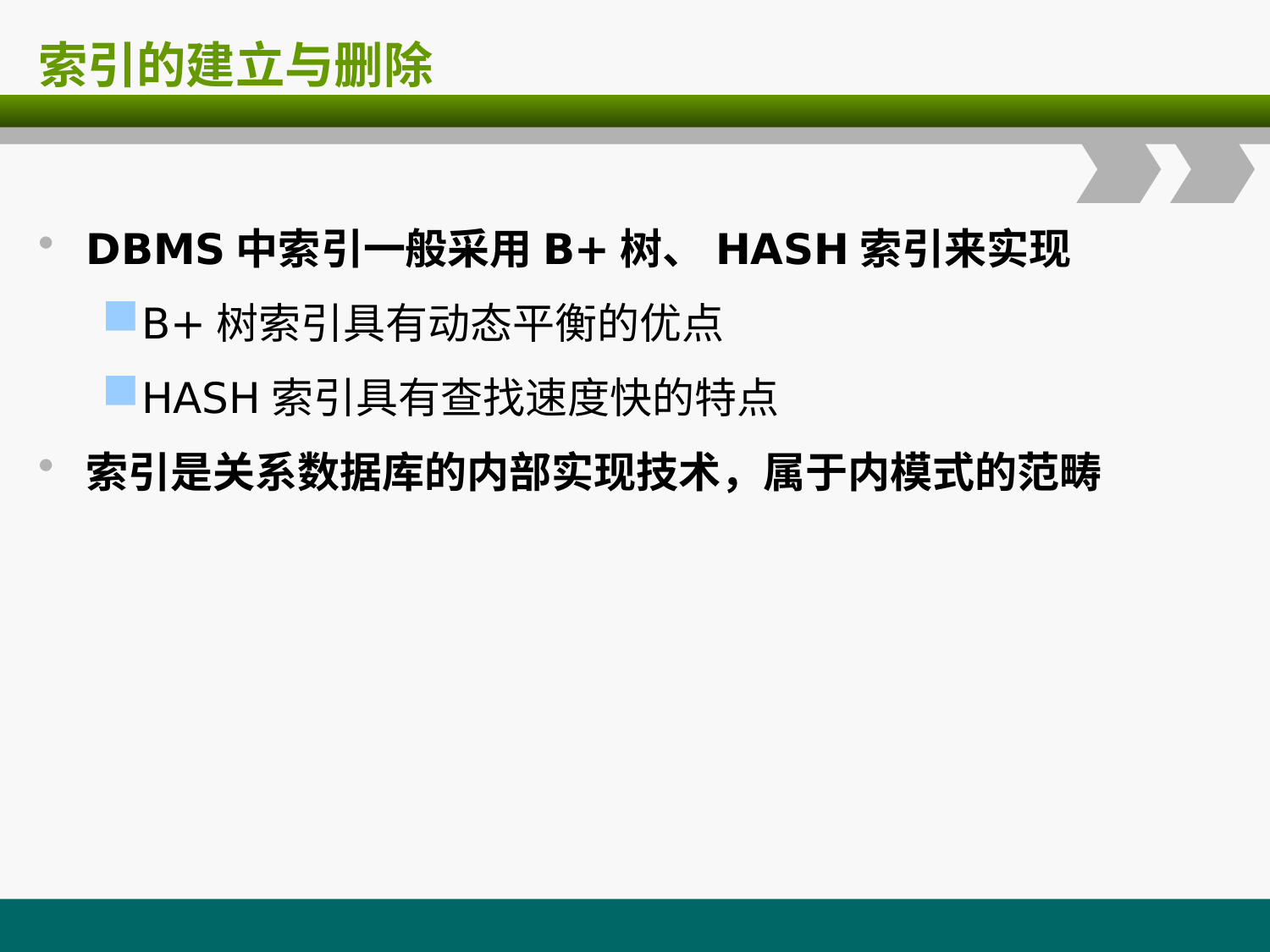

# 索引的建立与删除
DBMS中索引一般采用B+树、HASH索引来实现
B+树索引具有动态平衡的优点
HASH索引具有查找速度快的特点
索引是关系数据库的内部实现技术，属于内模式的范畴